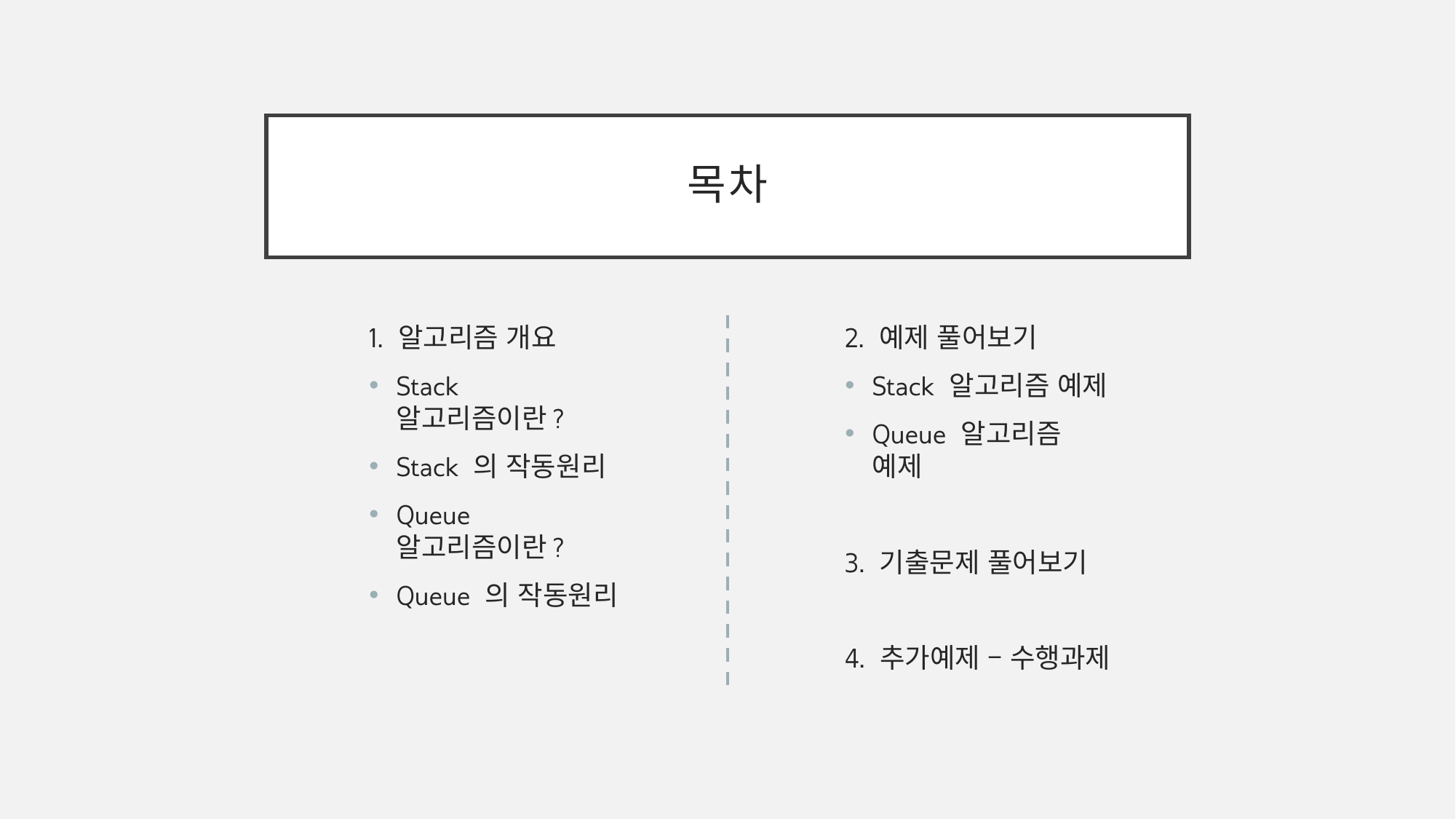

# 목차
2. 예제 풀어보기
Stack 알고리즘 예제
Queue 알고리즘 예제

3. 기출문제 풀어보기

4. 추가예제 – 수행과제

1. 알고리즘 개요
Stack 알고리즘이란?
Stack 의 작동원리
Queue 알고리즘이란?
Queue 의 작동원리